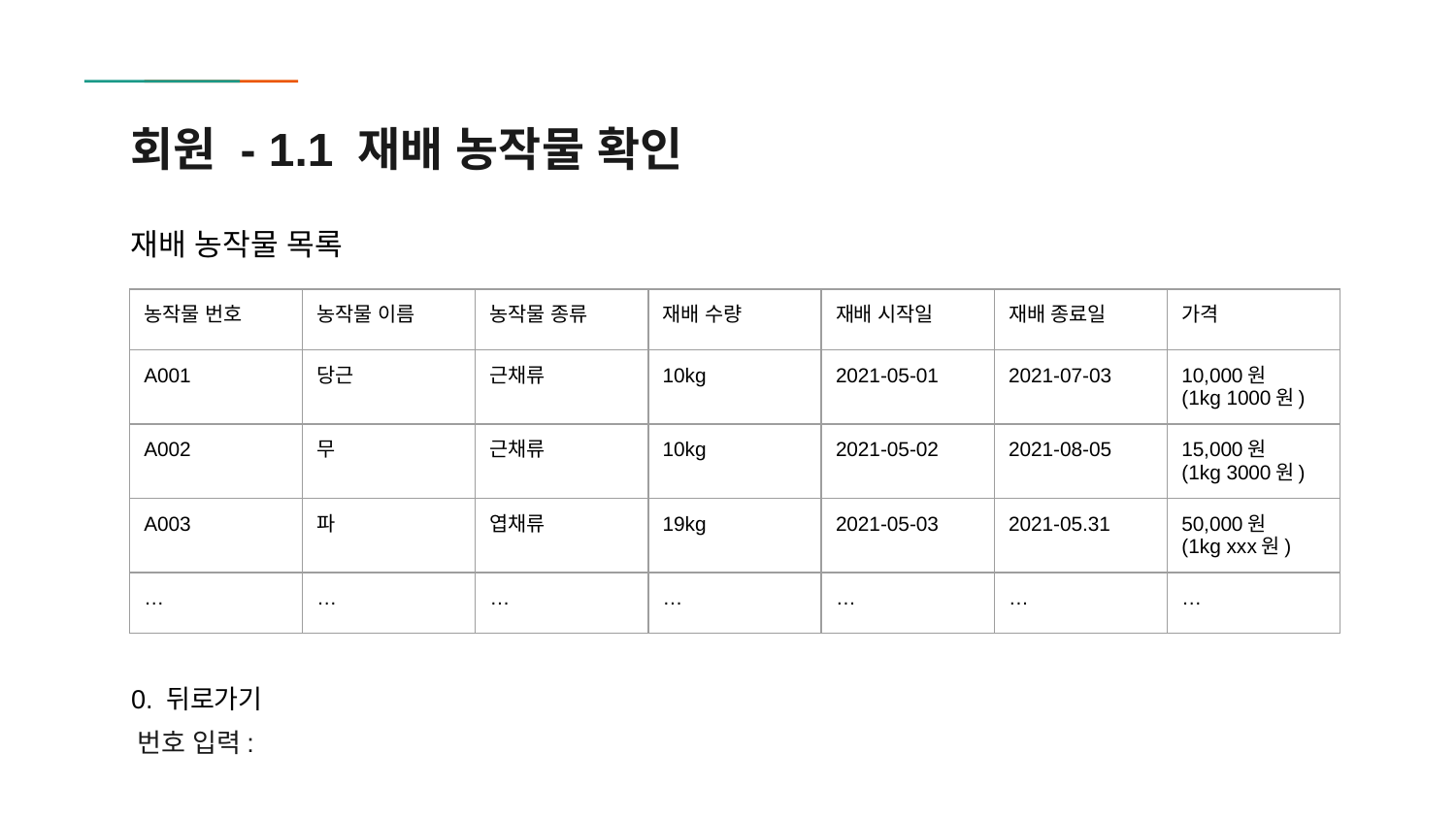

# 회원 - 1.1 재배 농작물 확인
재배 농작물 목록
| 농작물 번호 | 농작물 이름 | 농작물 종류 | 재배 수량 | 재배 시작일 | 재배 종료일 | 가격 |
| --- | --- | --- | --- | --- | --- | --- |
| A001 | 당근 | 근채류 | 10kg | 2021-05-01 | 2021-07-03 | 10,000원 (1kg 1000원) |
| A002 | 무 | 근채류 | 10kg | 2021-05-02 | 2021-08-05 | 15,000원 (1kg 3000원) |
| A003 | 파 | 엽채류 | 19kg | 2021-05-03 | 2021-05.31 | 50,000원 (1kg xxx원) |
| … | … | … | … | … | … | … |
 0. 뒤로가기
 번호 입력: